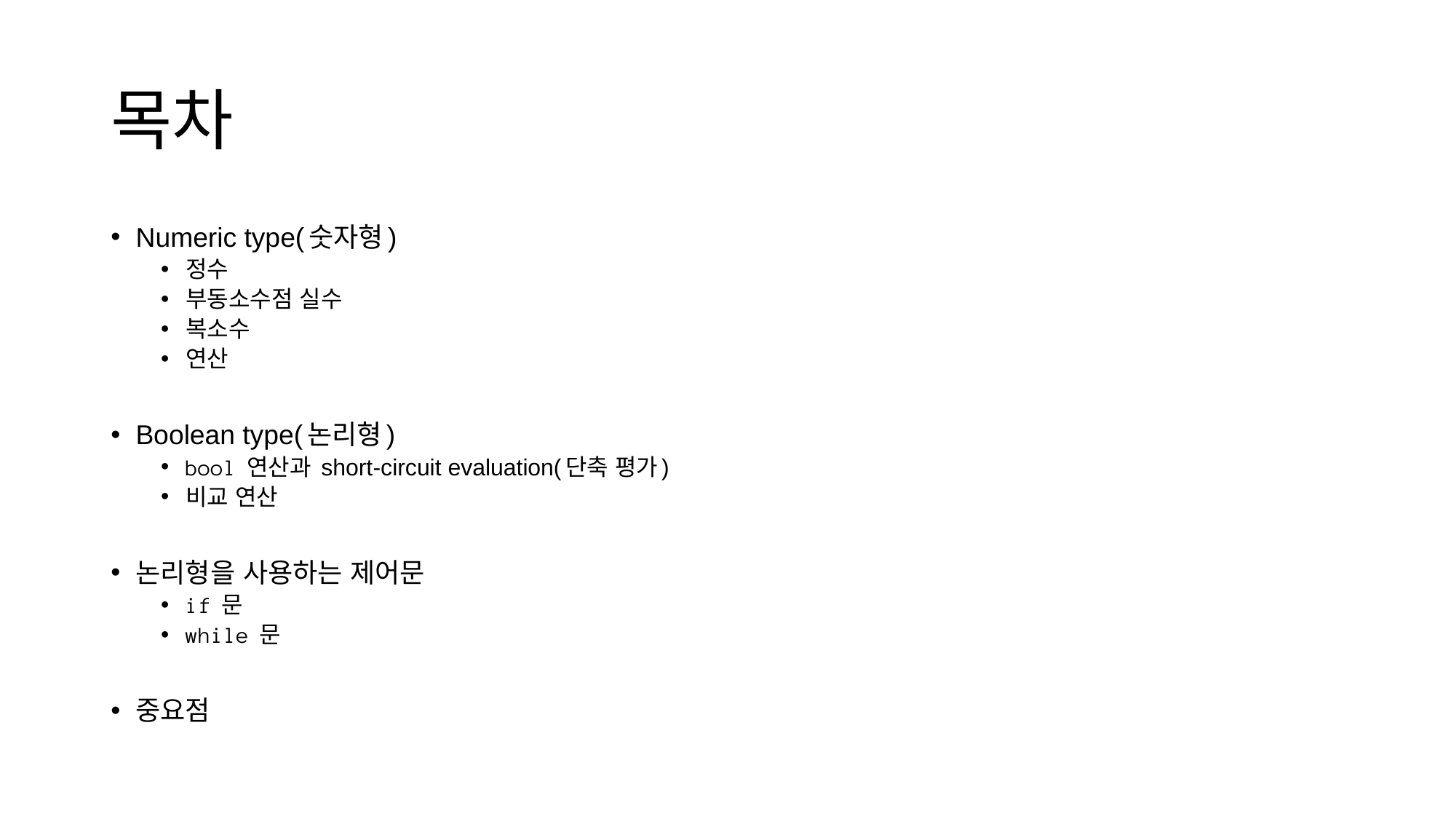

# 목차
Numeric type(숫자형)
정수
부동소수점 실수
복소수
연산

Boolean type(논리형)
bool 연산과 short-circuit evaluation(단축 평가)
비교 연산

논리형을 사용하는 제어문
if 문
while 문

중요점